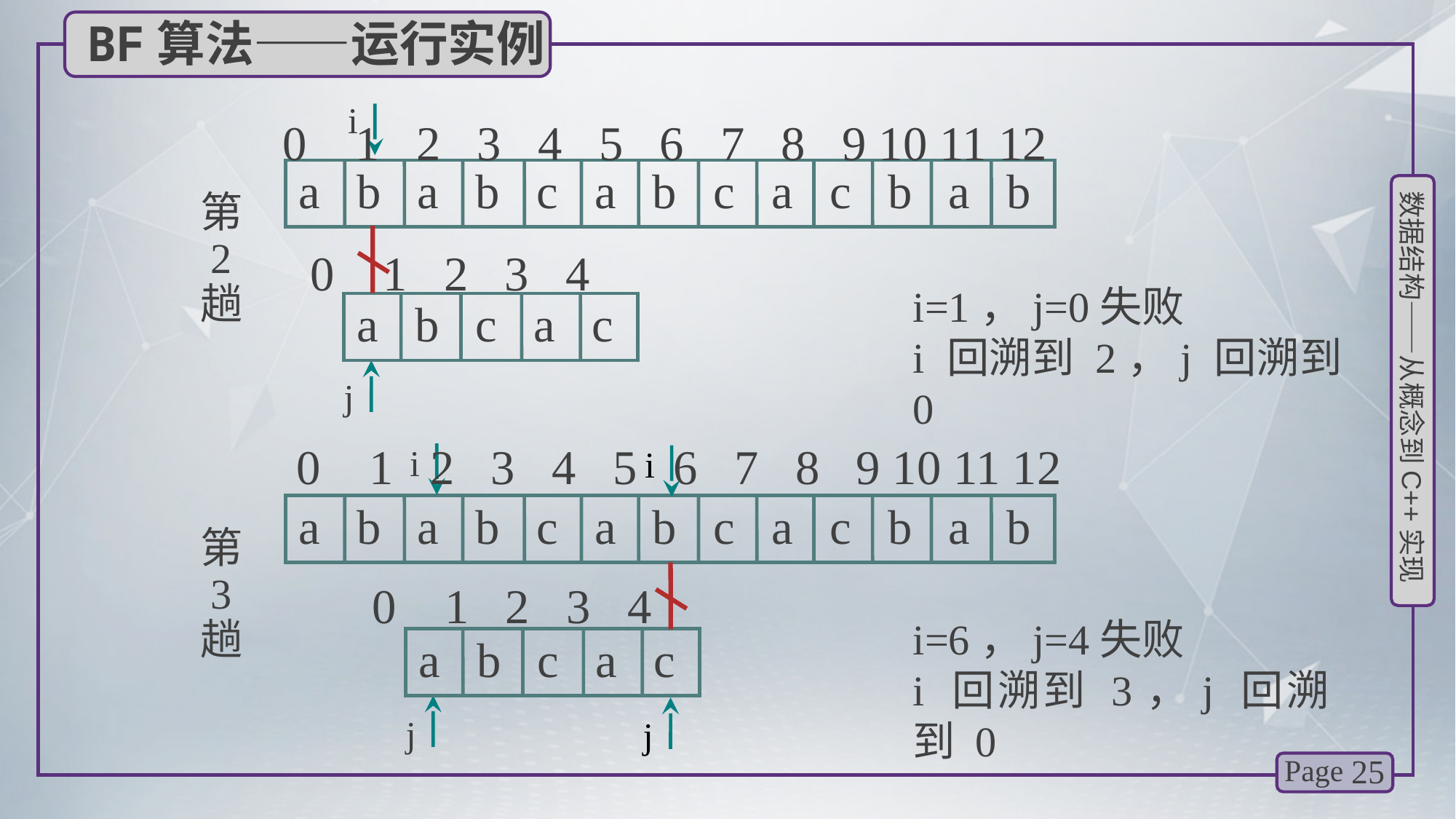

BF算法——运行实例

i

a   b   a   b   c   a   b   c   a   c   b   a   b

第
 2
趟

a   b   c   a   c

j
0    1   2   3   4   5   6   7   8   9 10 11 12

0    1   2   3   4
i=1，j=0失败
i 回溯到 2，j 回溯到 0
i
i

0    1   2   3   4   5   6   7   8   9 10 11 12

a   b   a   b   c   a   b   c   a   c   b   a   b

第
 3
趟

0    1   2   3   4
i=6，j=4失败
i 回溯到 3，j 回溯到 0

a   b   c   a   c

j
j